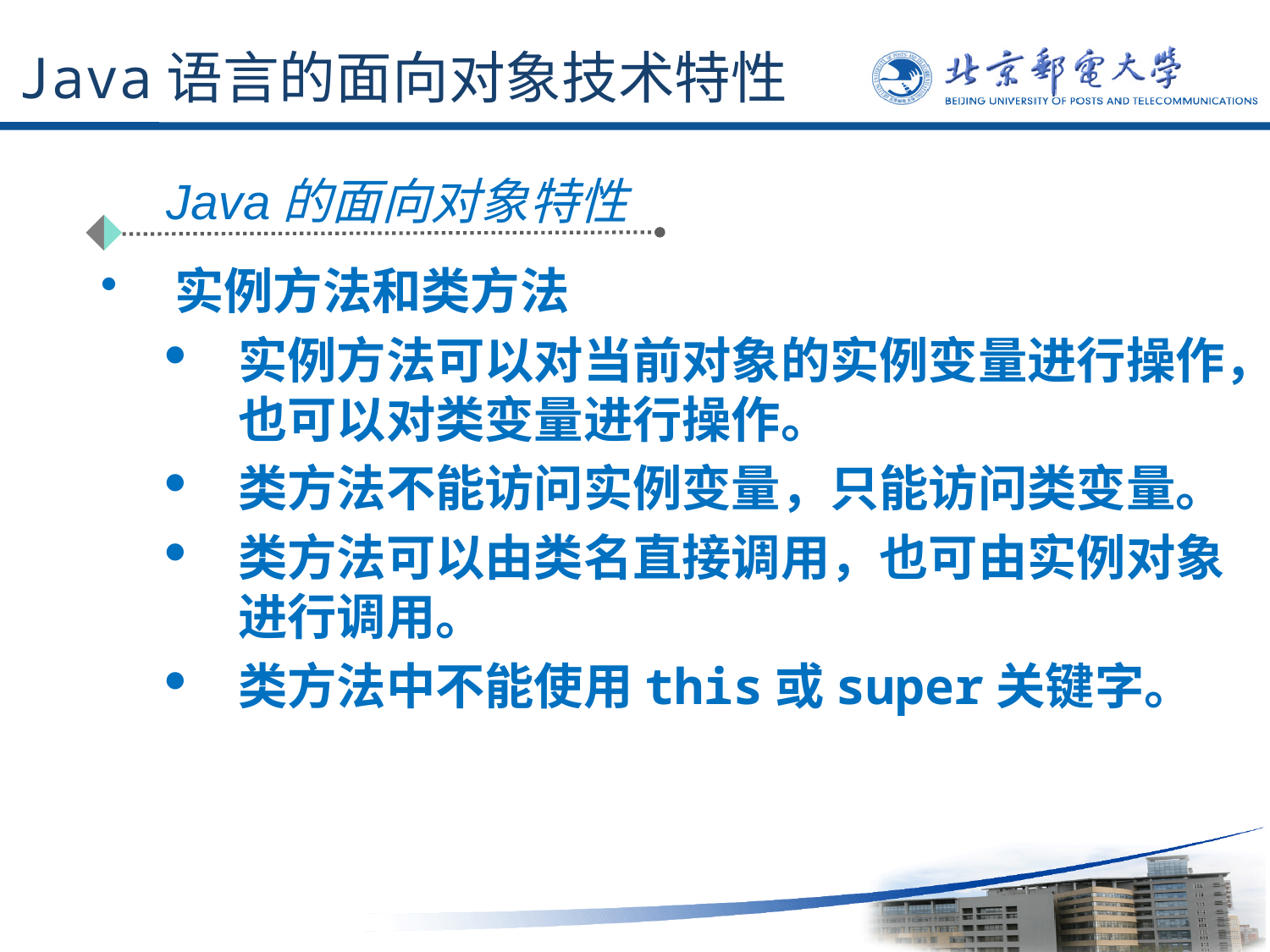

# Java语言的面向对象技术特性

Java的面向对象特性

实例方法和类方法
实例方法可以对当前对象的实例变量进行操作，也可以对类变量进行操作。
类方法不能访问实例变量，只能访问类变量。
类方法可以由类名直接调用，也可由实例对象进行调用。
类方法中不能使用this或super关键字。